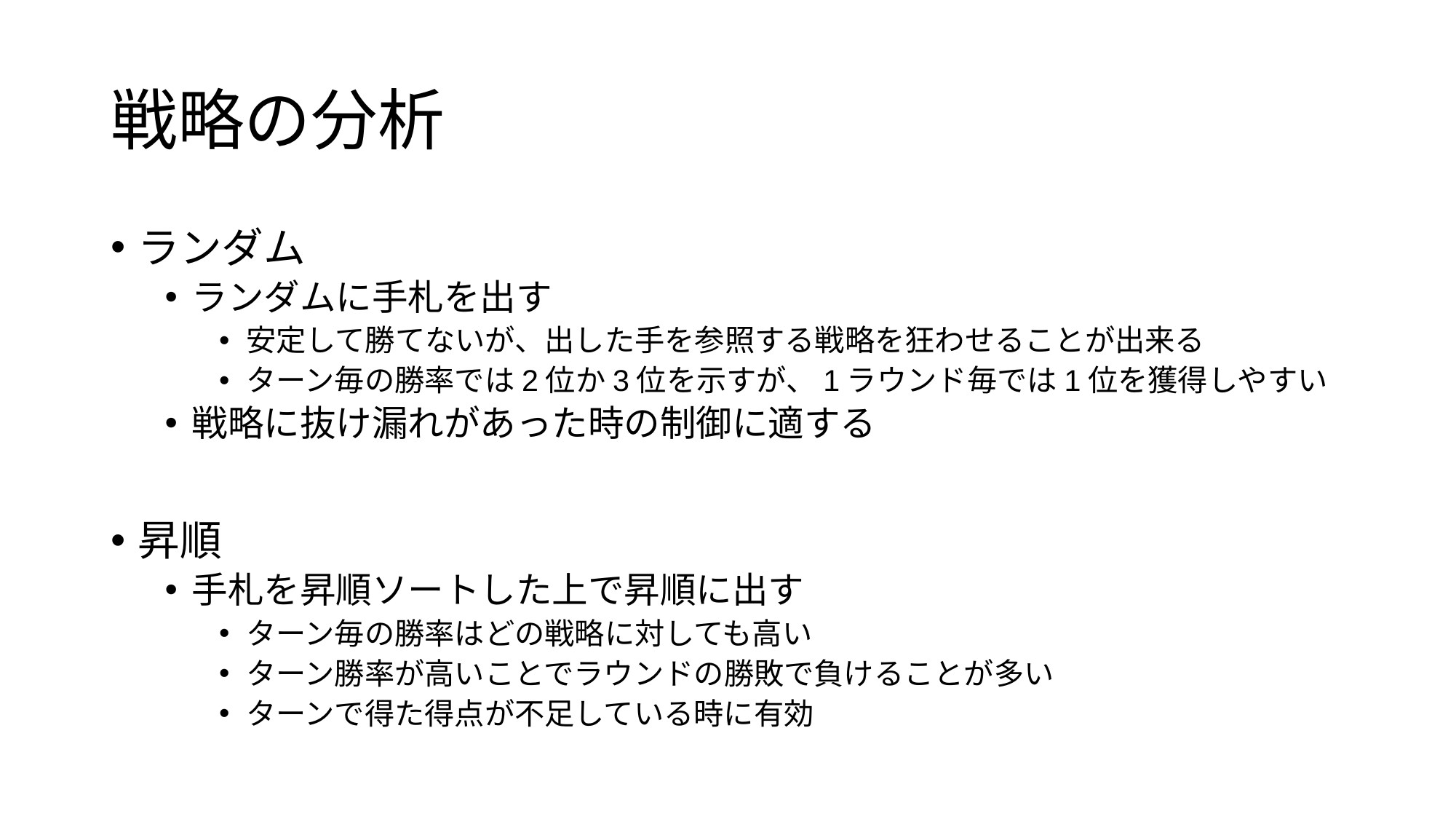

# 戦略の分析
ランダム
ランダムに手札を出す
安定して勝てないが、出した手を参照する戦略を狂わせることが出来る
ターン毎の勝率では2位か3位を示すが、1ラウンド毎では1位を獲得しやすい
戦略に抜け漏れがあった時の制御に適する

昇順
手札を昇順ソートした上で昇順に出す
ターン毎の勝率はどの戦略に対しても高い
ターン勝率が高いことでラウンドの勝敗で負けることが多い
ターンで得た得点が不足している時に有効